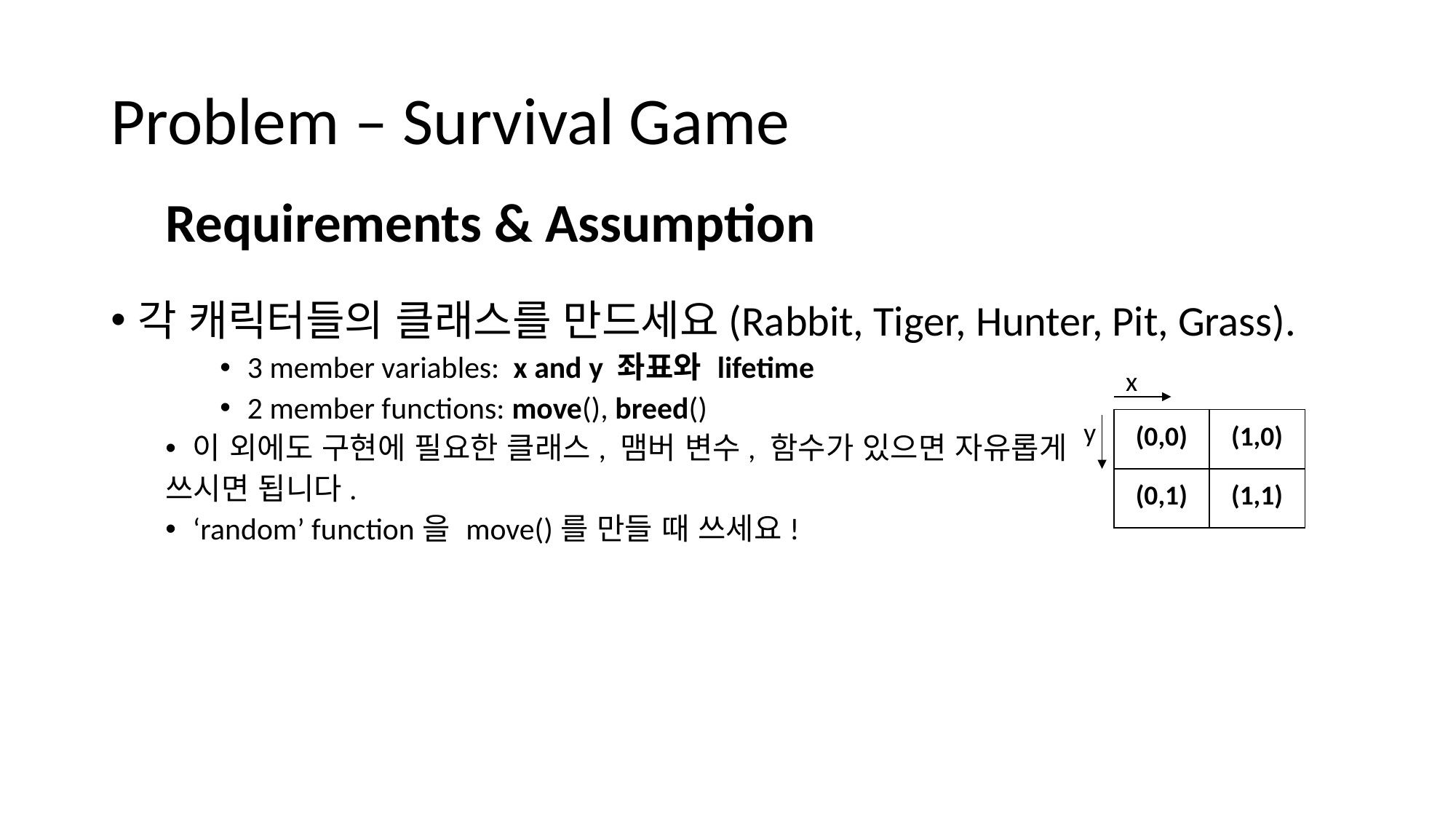

# Problem – Survival Game
Requirements & Assumption
각 캐릭터들의 클래스를 만드세요(Rabbit, Tiger, Hunter, Pit, Grass).
3 member variables:  x and y 좌표와 lifetime
2 member functions: move(), breed()
이 외에도 구현에 필요한 클래스, 맴버 변수, 함수가 있으면 자유롭게
쓰시면 됩니다.
‘random’ function을 move()를 만들 때 쓰세요!

x
y
| (0,0) | (1,0) |
| --- | --- |
| (0,1) | (1,1) |